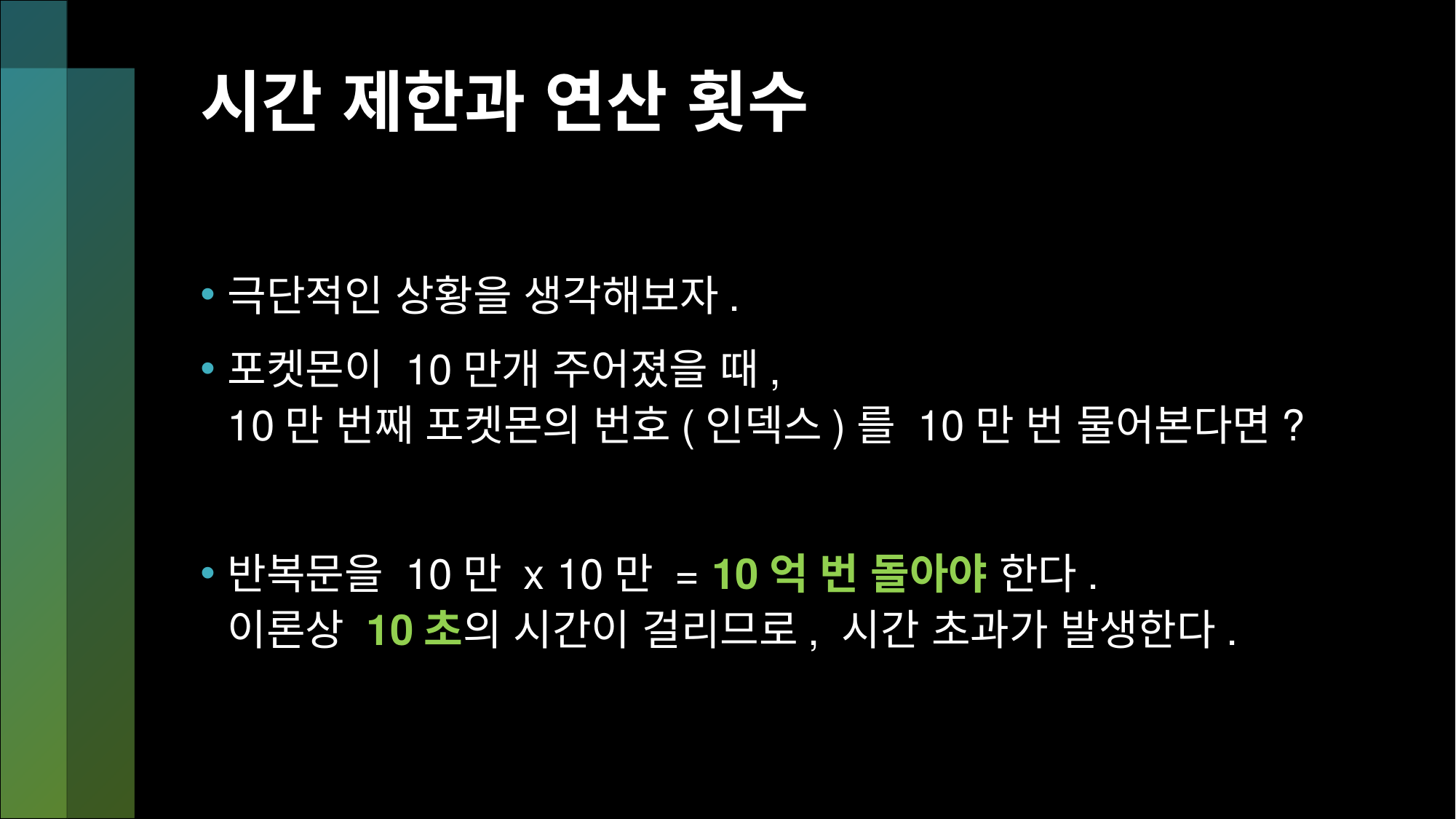

# 시간 제한과 연산 횟수
극단적인 상황을 생각해보자.
포켓몬이 10만개 주어졌을 때,
10만 번째 포켓몬의 번호(인덱스)를 10만 번 물어본다면?

반복문을 10만 x 10만 = 10억 번 돌아야 한다.
이론상 10초의 시간이 걸리므로, 시간 초과가 발생한다.